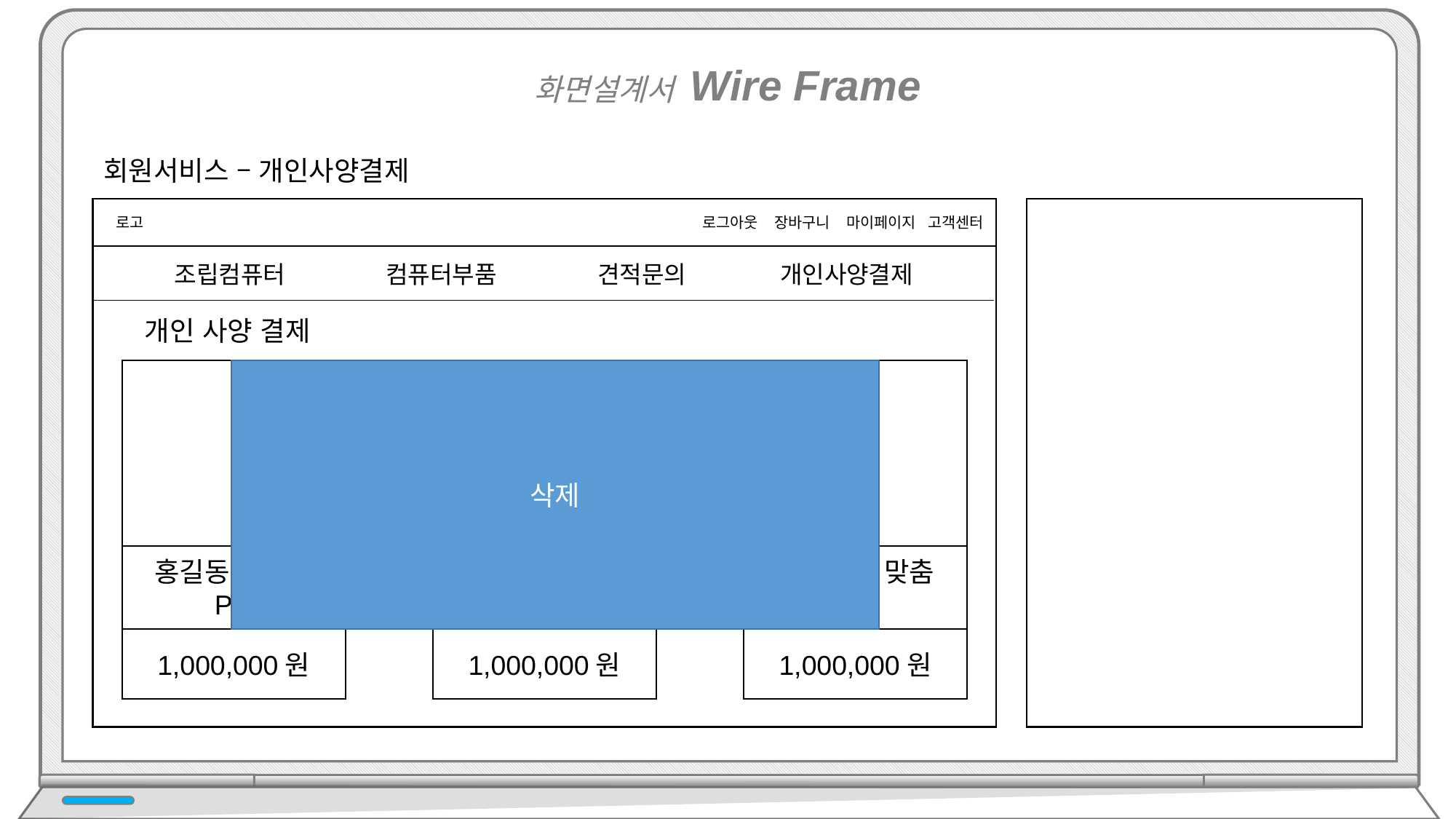

화면설계서 Wire Frame
회원서비스 – 개인사양결제

로그아웃    장바구니    마이페이지   고객센터
로고
조립컴퓨터               컴퓨터부품               견적문의              개인사양결제
개인 사양 결제

삭제

홍길동님 맞춤 PC
김둘리님 맞춤 PC
김길동님 맞춤 PC
1,000,000원
1,000,000원
1,000,000원